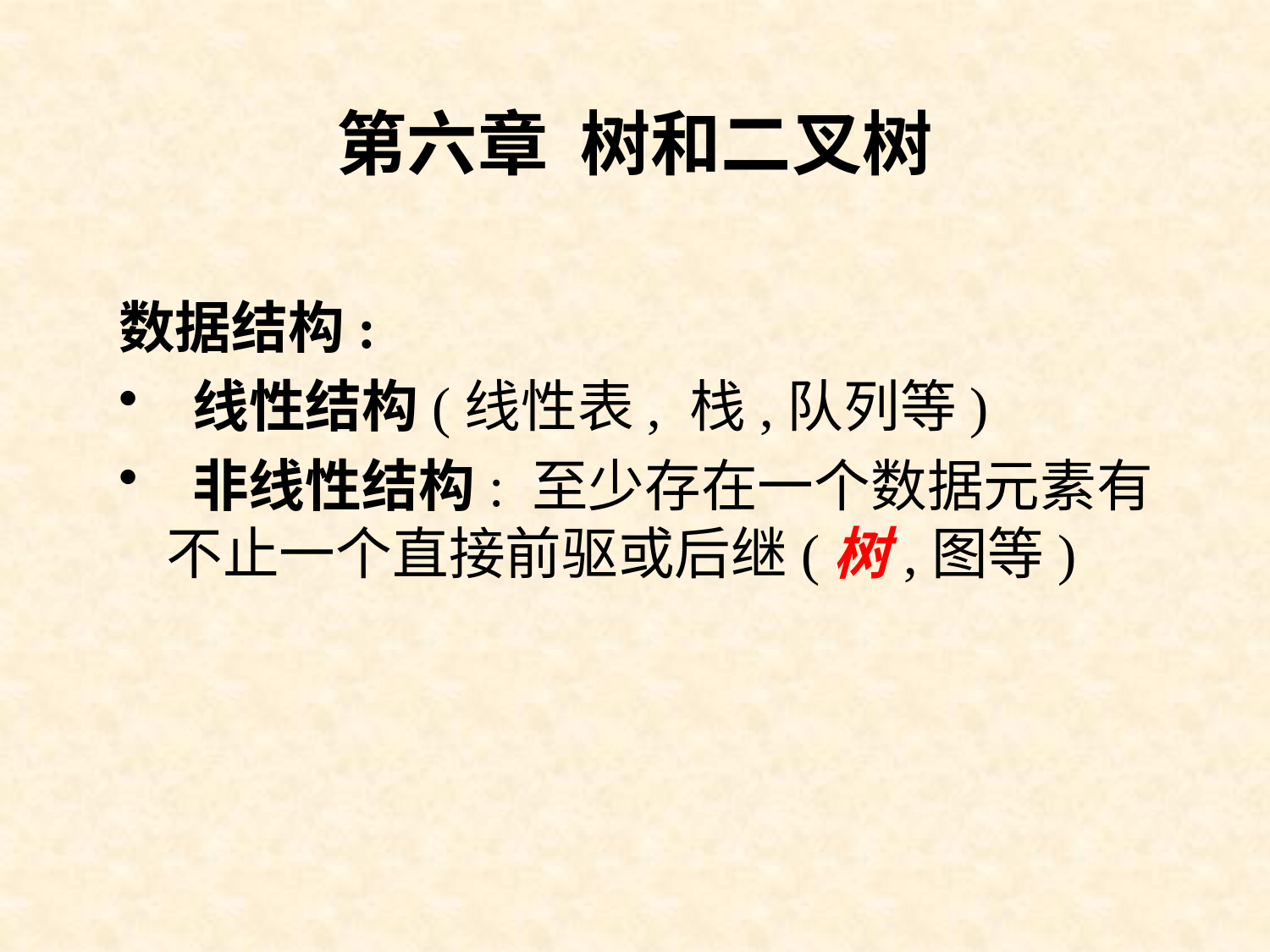

第六章  树和二叉树
数据结构:
 线性结构(线性表, 栈,队列等)
 非线性结构: 至少存在一个数据元素有不止一个直接前驱或后继(树,图等)